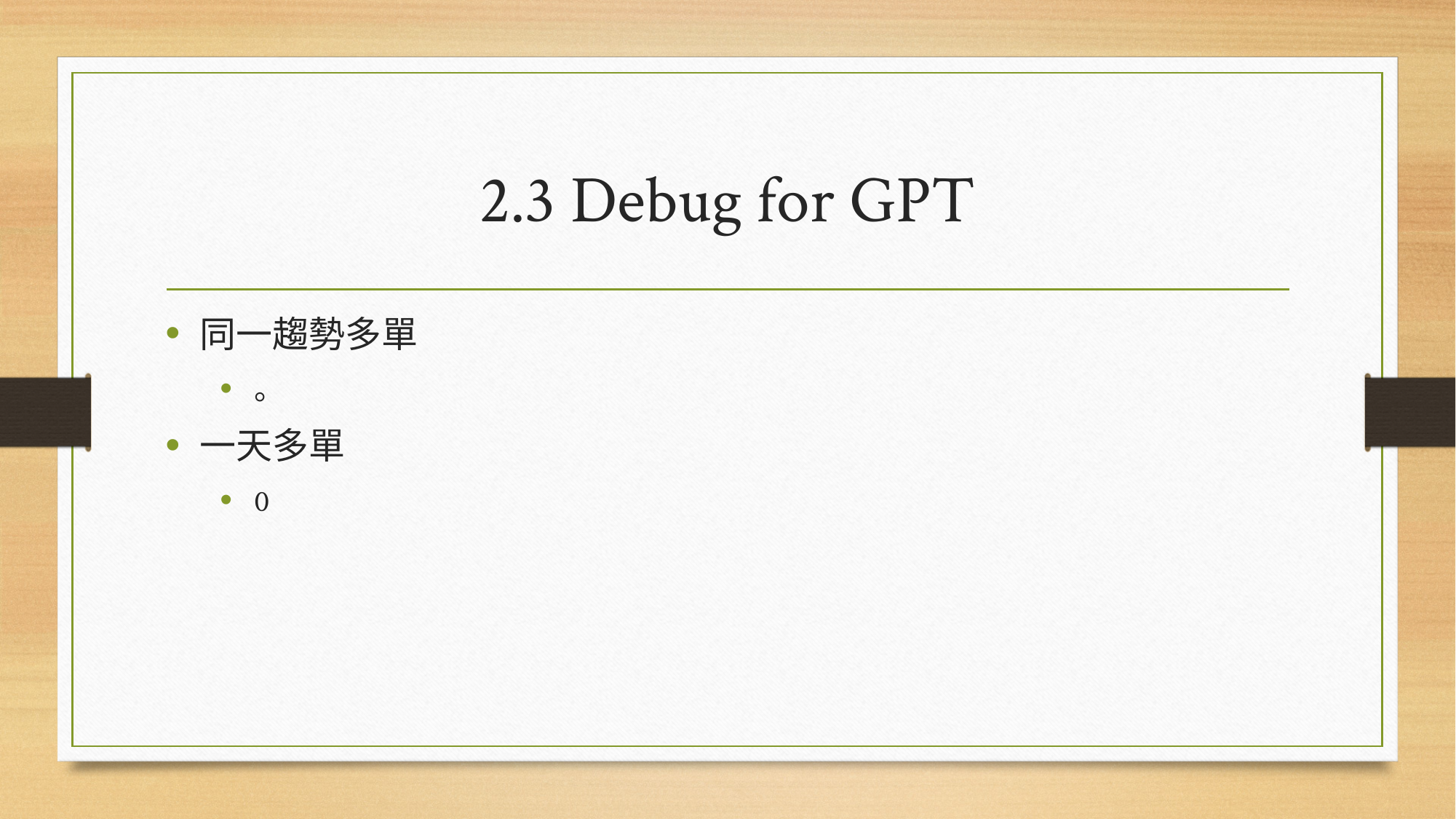

# 2.3 Debug for GPT
同一趨勢多單
。
一天多單
0